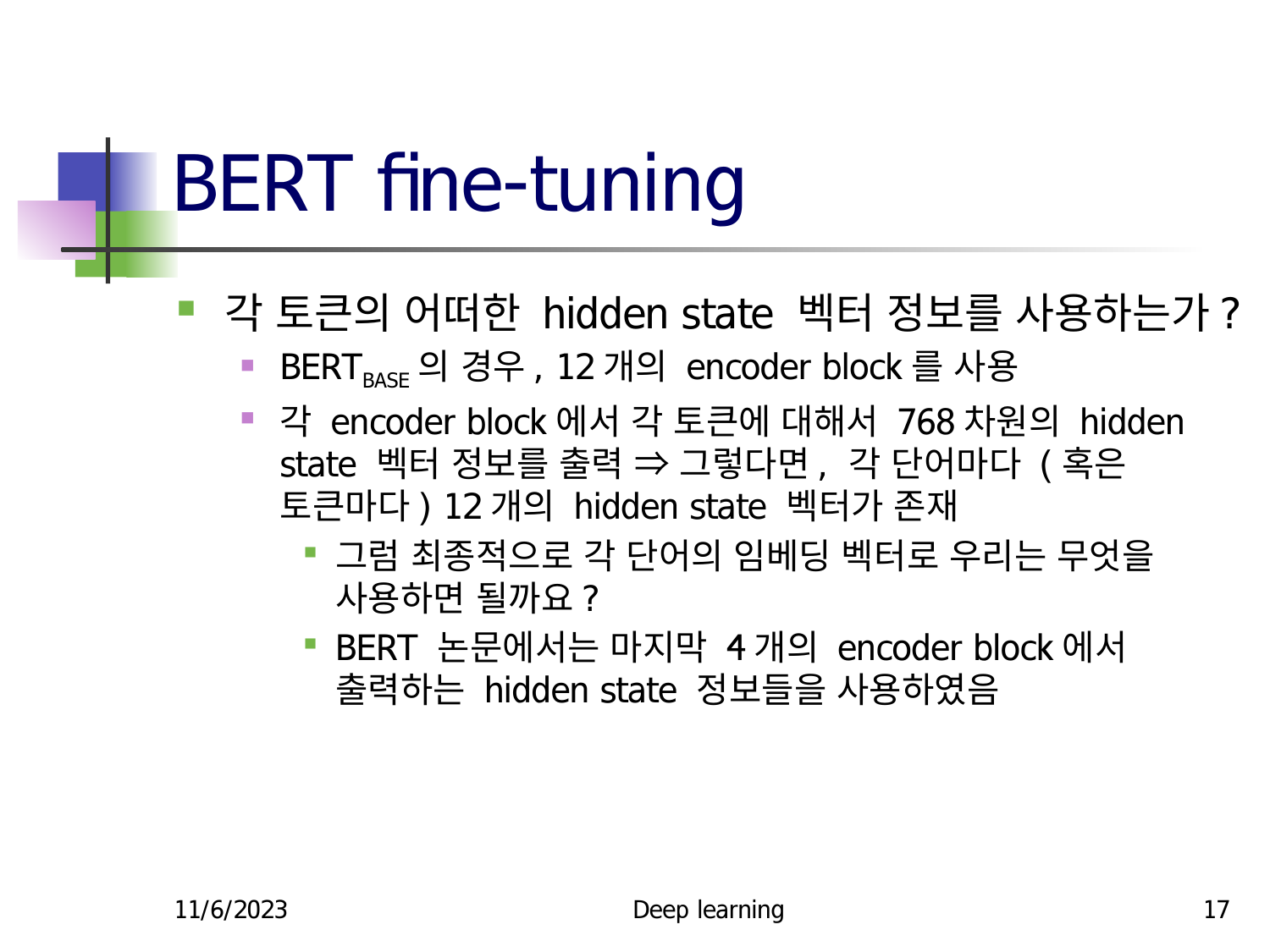

# BERT fine-tuning
각 토큰의 어떠한 hidden state 벡터 정보를 사용하는가?
BERTBASE의 경우, 12개의 encoder block를 사용
각 encoder block에서 각 토큰에 대해서 768차원의 hidden state 벡터 정보를 출력 ⇒ 그렇다면, 각 단어마다 (혹은 토큰마다) 12개의 hidden state 벡터가 존재
그럼 최종적으로 각 단어의 임베딩 벡터로 우리는 무엇을 사용하면 될까요?
BERT 논문에서는 마지막 4개의 encoder block에서 출력하는 hidden state 정보들을 사용하였음

11/6/2023
Deep learning
17